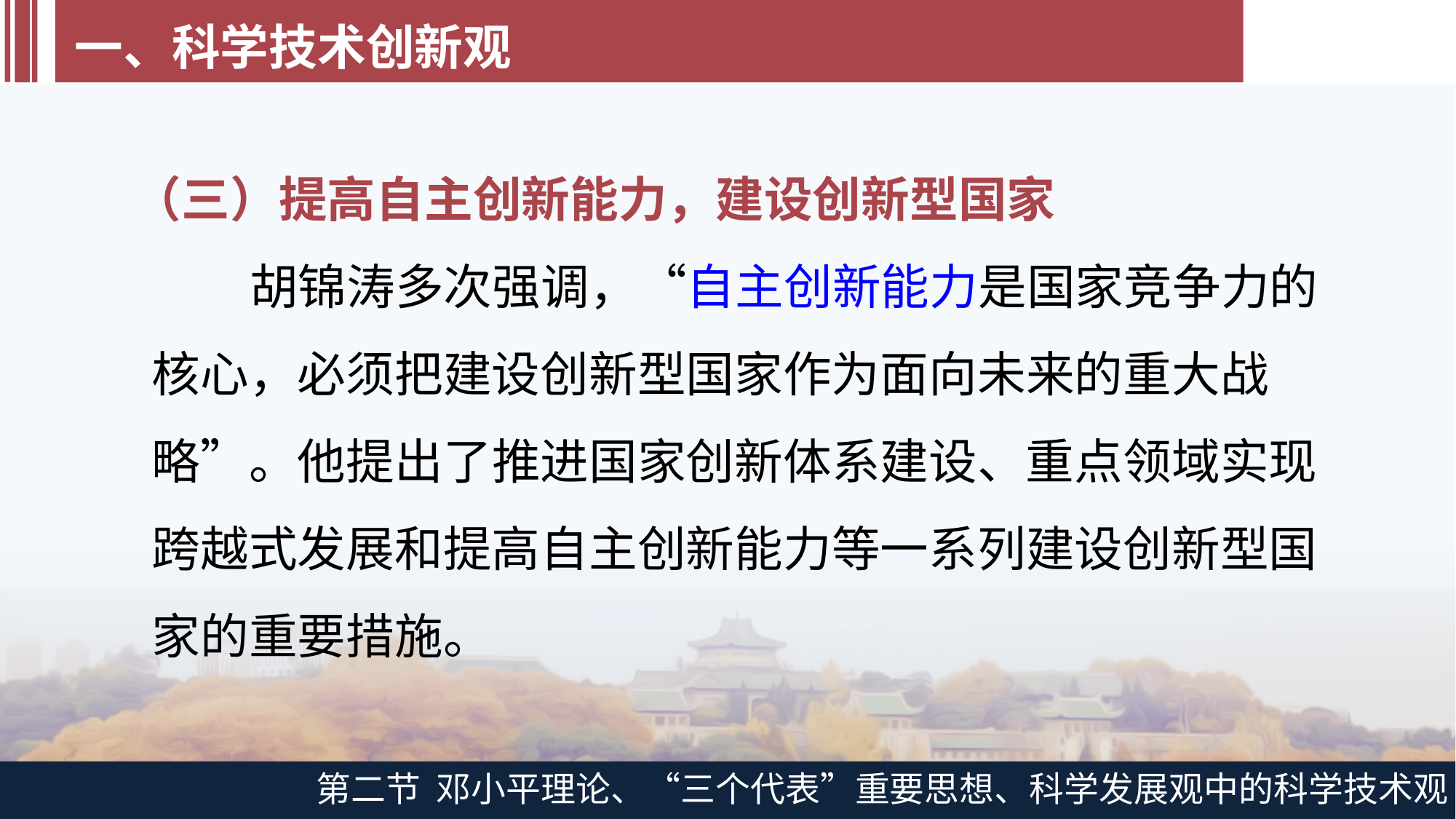

一、科学技术创新观
（三）提高自主创新能力，建设创新型国家
胡锦涛多次强调，“自主创新能力是国家竞争力的核心，必须把建设创新型国家作为面向未来的重大战略”。他提出了推进国家创新体系建设、重点领域实现跨越式发展和提高自主创新能力等一系列建设创新型国家的重要措施。
第二节  邓小平理论、“三个代表”重要思想、科学发展观中的科学技术观